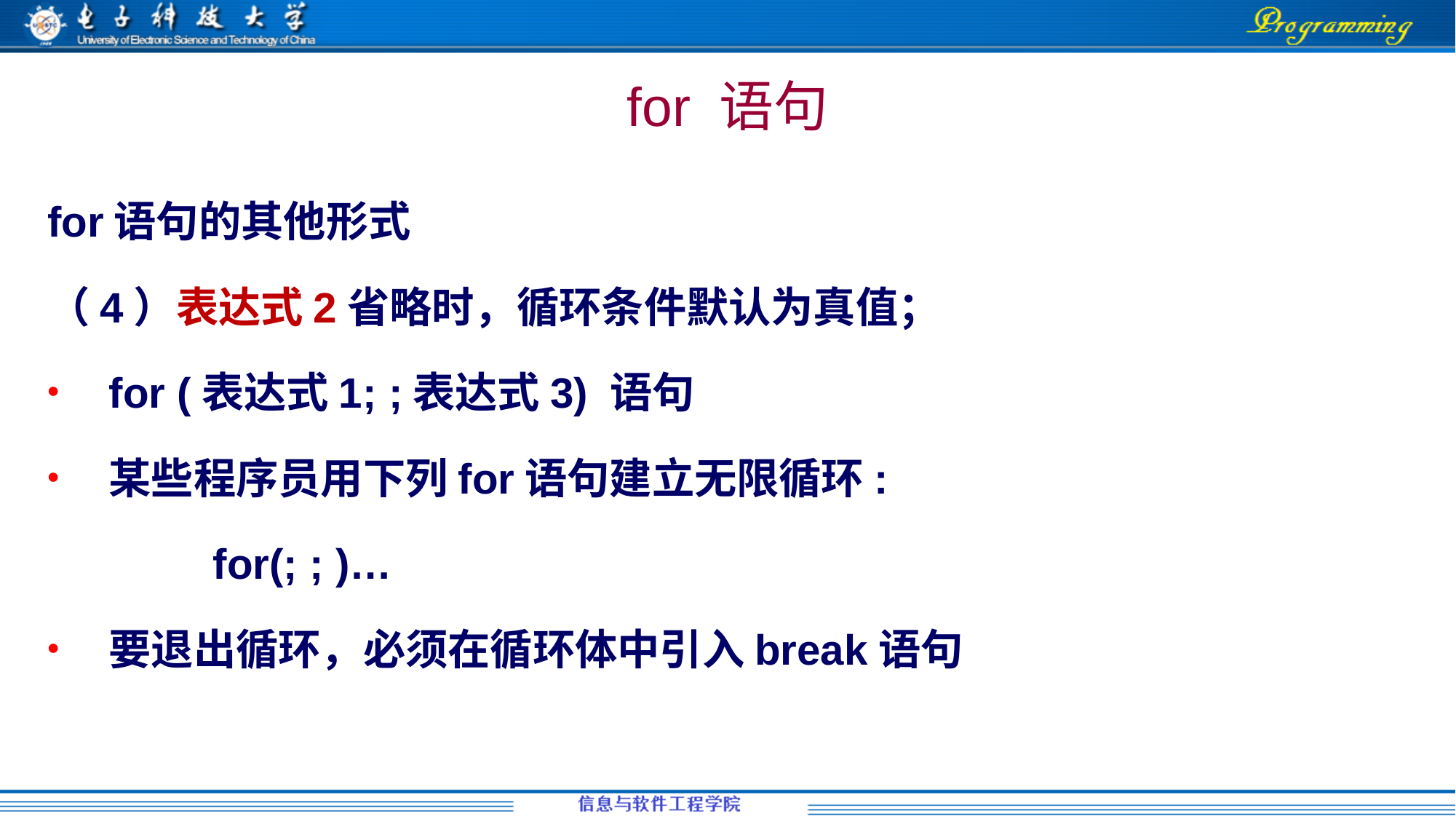

# for 语句
for语句的其他形式
（4）表达式2省略时，循环条件默认为真值；
for (表达式1; ;表达式3) 语句
某些程序员用下列for语句建立无限循环:
              for(; ; )…
要退出循环，必须在循环体中引入break语句